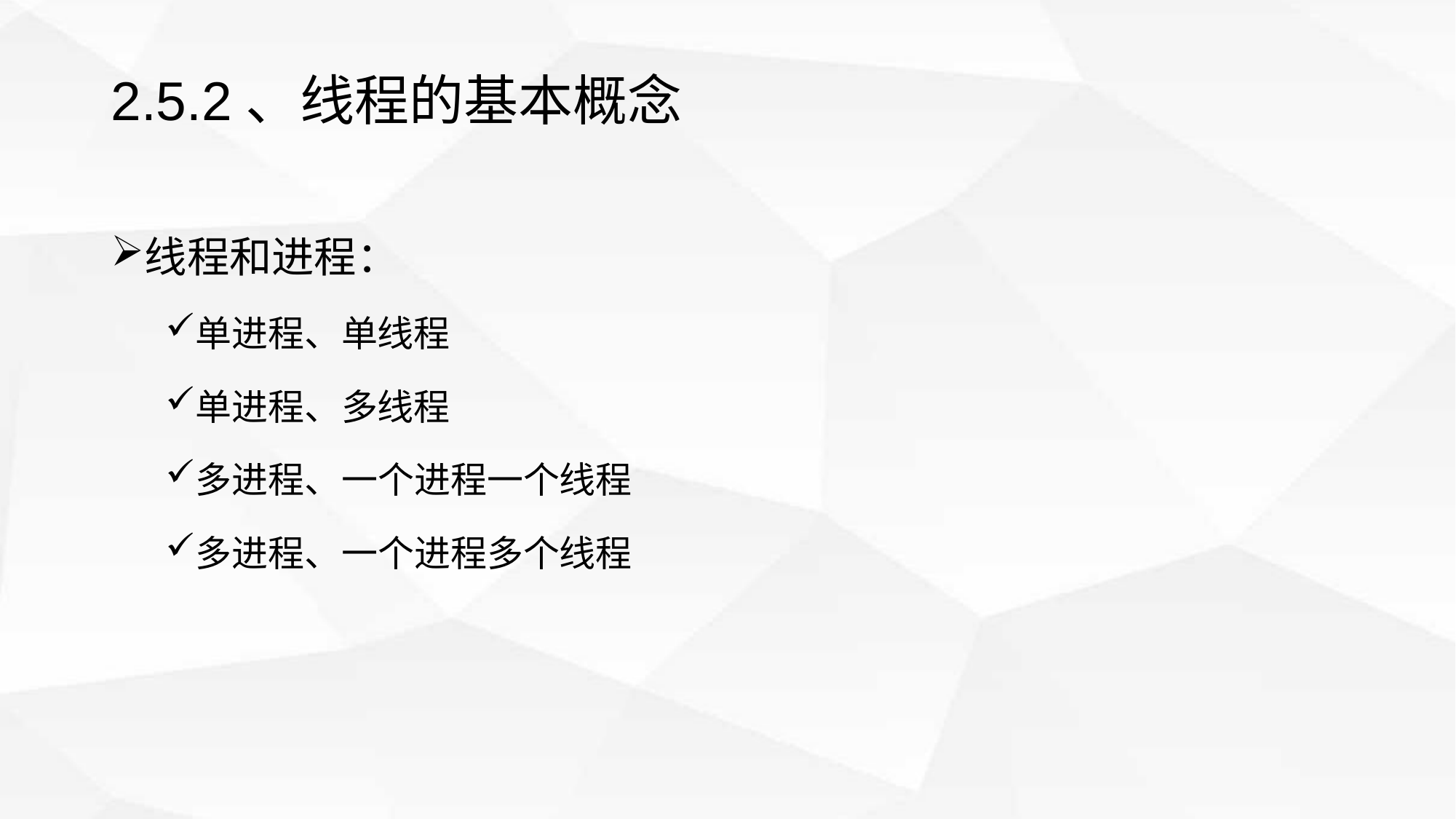

# 2.5.2、线程的基本概念
线程和进程：
单进程、单线程
单进程、多线程
多进程、一个进程一个线程
多进程、一个进程多个线程